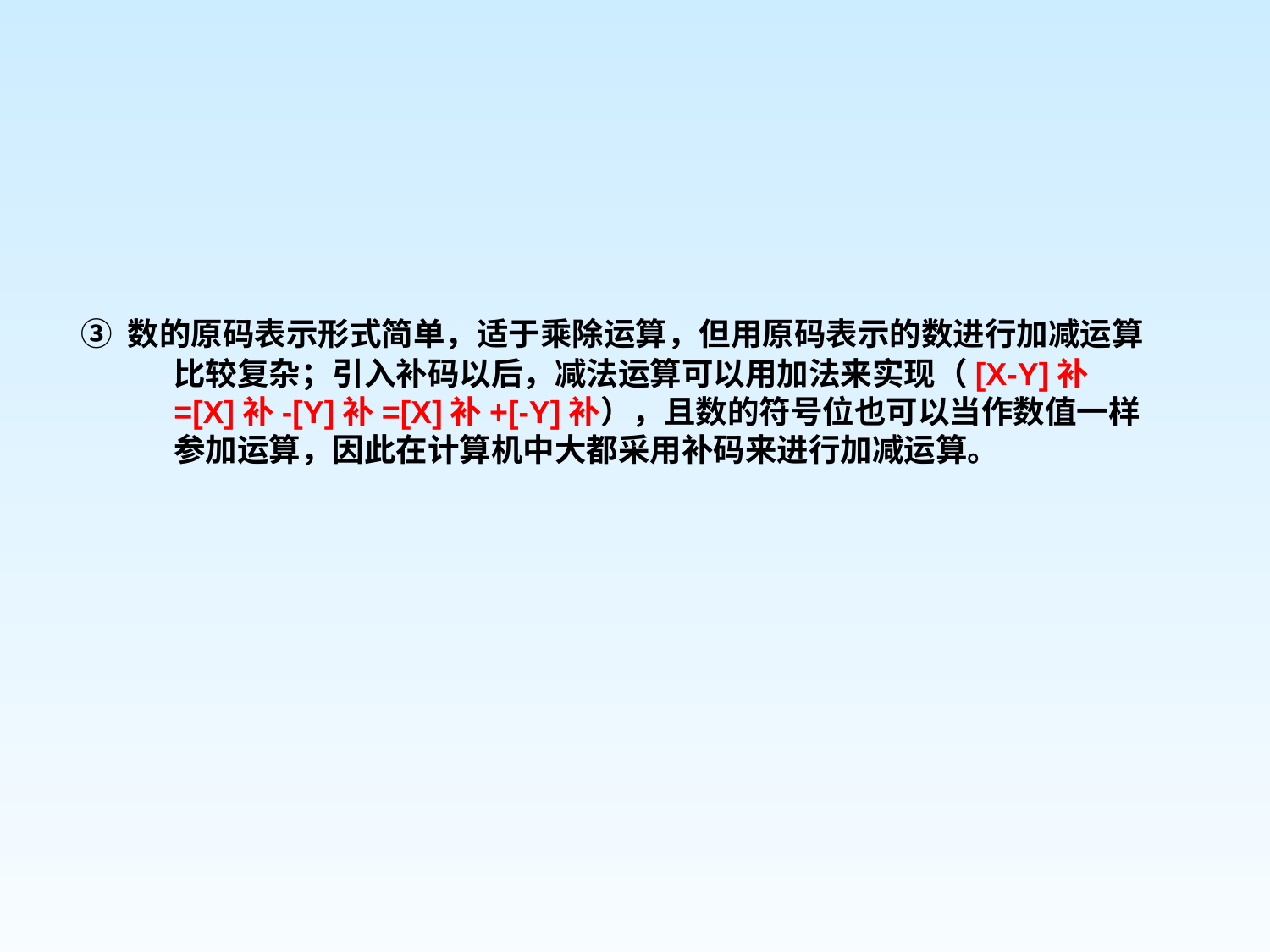

③ 数的原码表示形式简单，适于乘除运算，但用原码表示的数进行加减运算比较复杂；引入补码以后，减法运算可以用加法来实现（[X-Y]补=[X]补-[Y]补=[X]补+[-Y]补），且数的符号位也可以当作数值一样参加运算，因此在计算机中大都采用补码来进行加减运算。